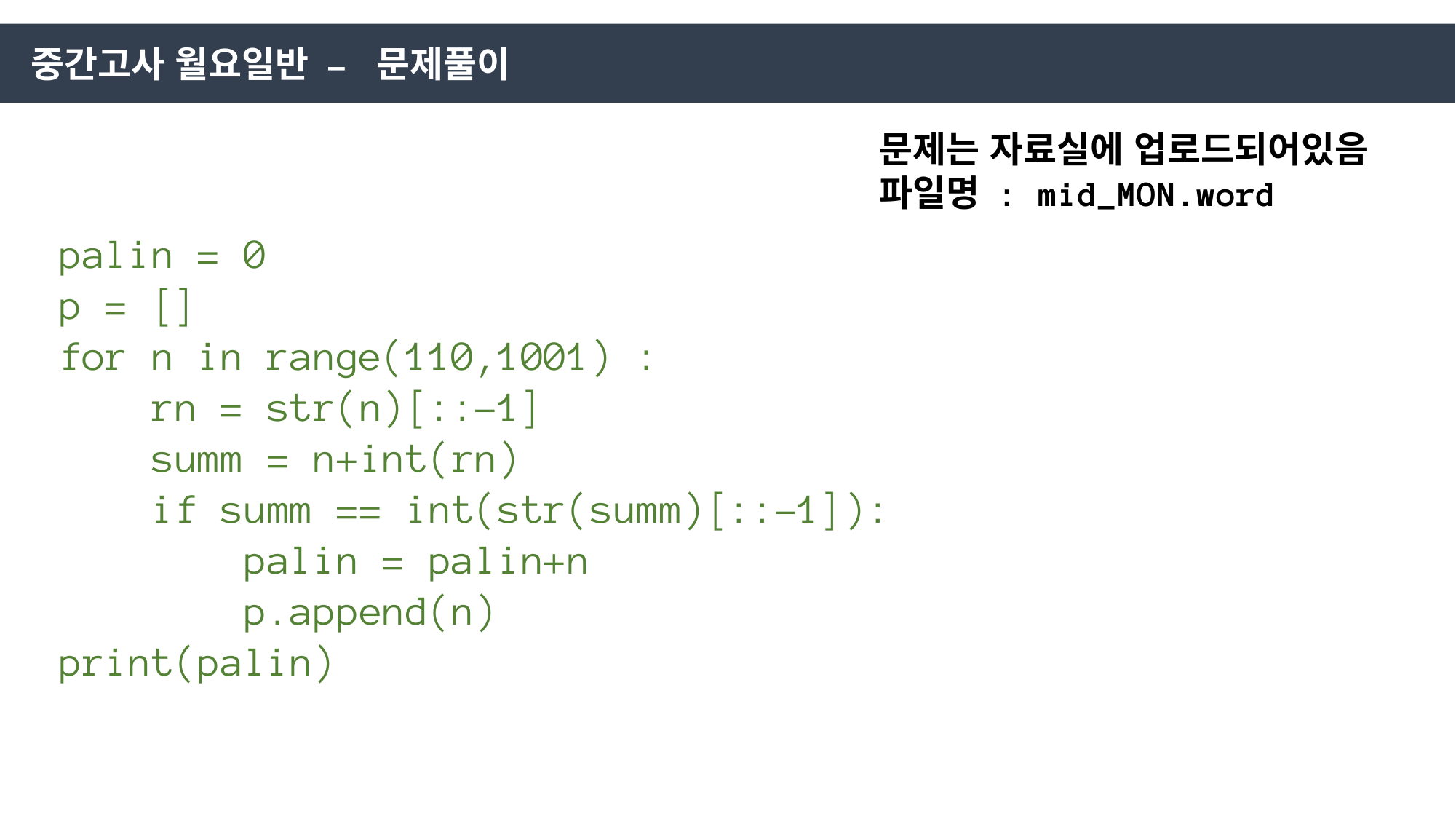

중간고사 월요일반 - 문제풀이
문제는 자료실에 업로드되어있음
파일명 : mid_MON.word
palin = 0
p = []
for n in range(110,1001) :
    rn = str(n)[::-1]
    summ = n+int(rn)
    if summ == int(str(summ)[::-1]):
        palin = palin+n
        p.append(n)
print(palin)